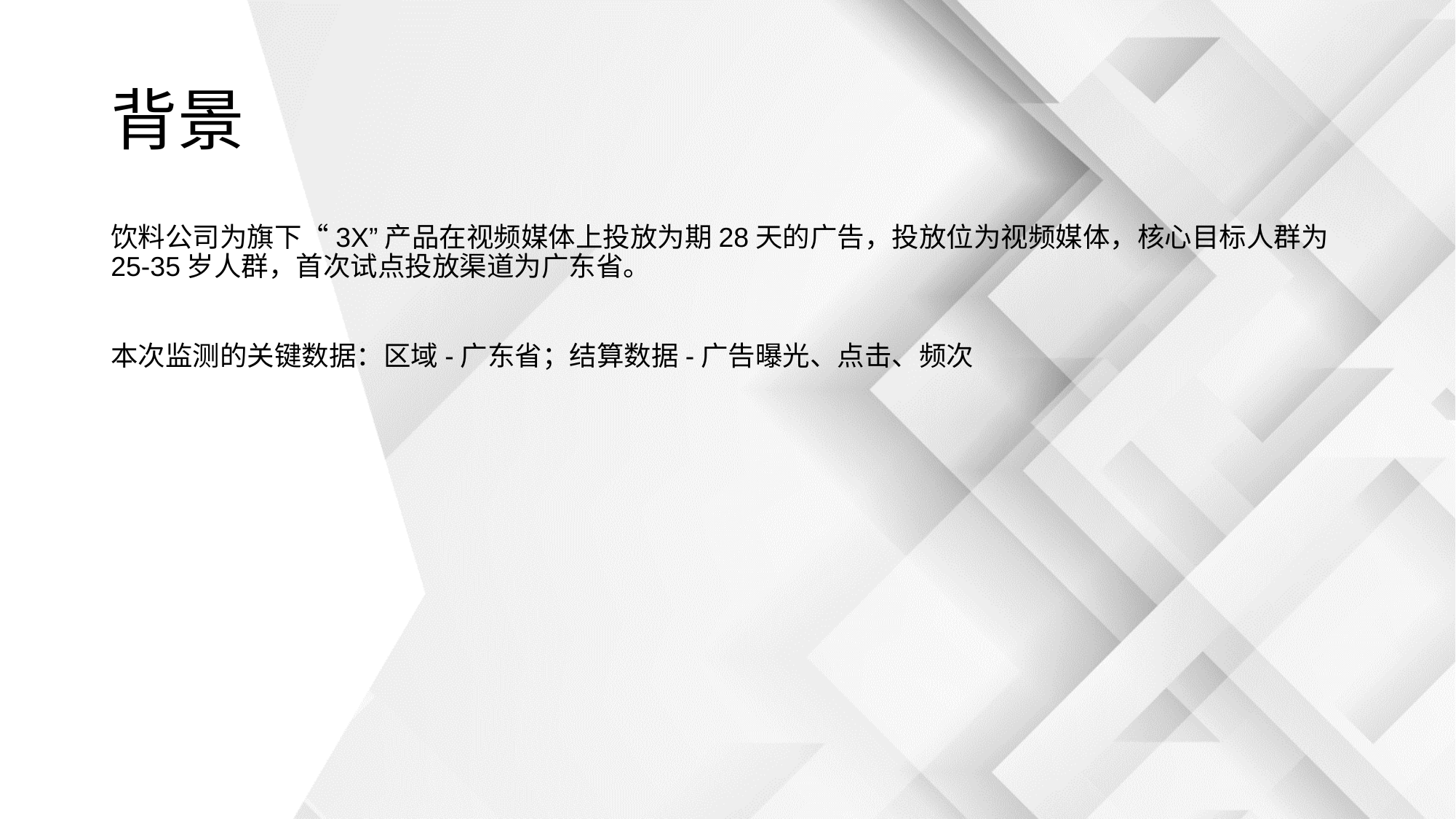

# 背景
饮料公司为旗下“3X”产品在视频媒体上投放为期28天的广告，投放位为视频媒体，核心目标人群为25-35岁人群，首次试点投放渠道为广东省。

本次监测的关键数据：区域-广东省；结算数据-广告曝光、点击、频次